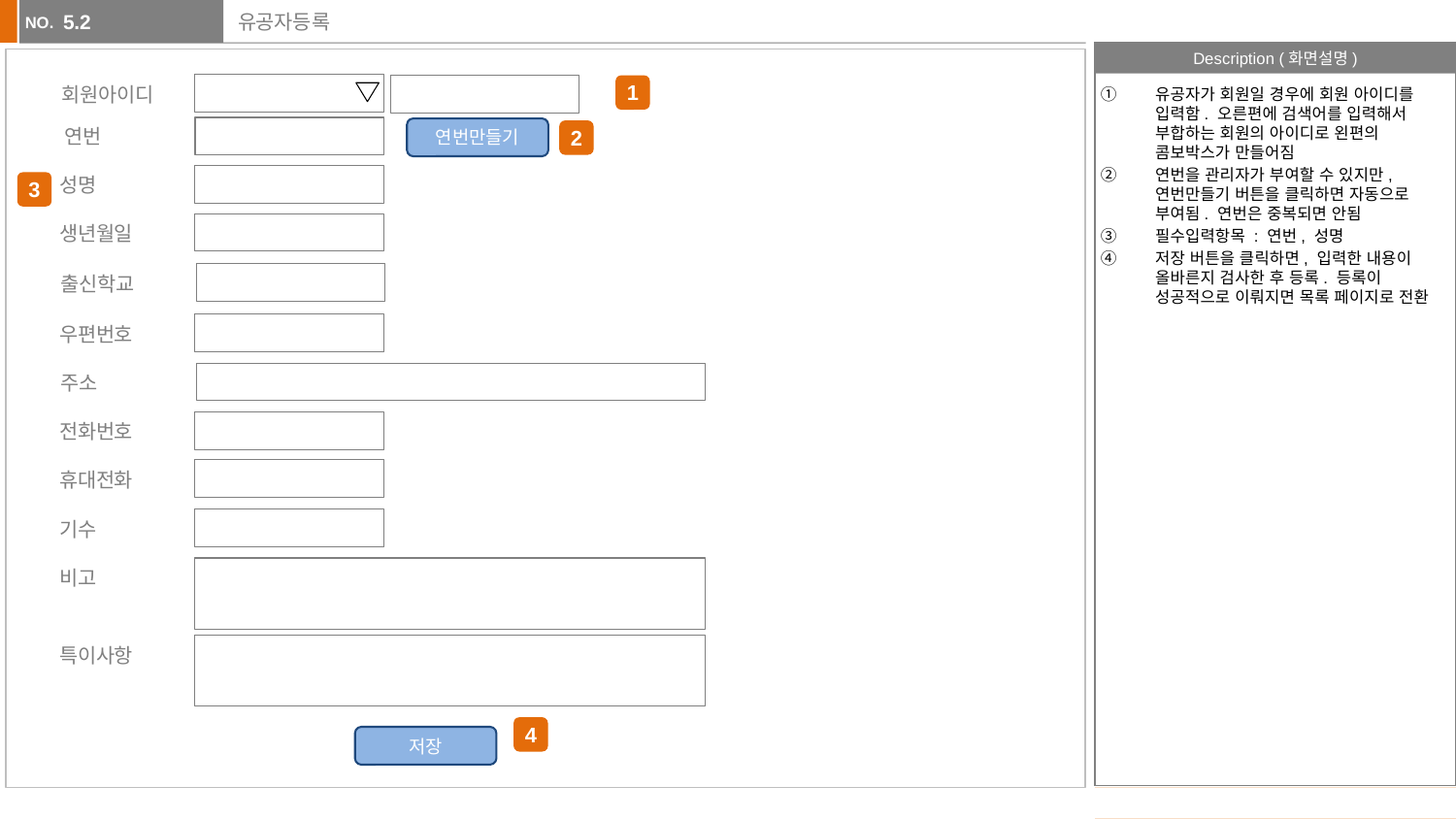

5.2
# 유공자등록

회원아이디

1
유공자가 회원일 경우에 회원 아이디를 입력함. 오른편에 검색어를 입력해서 부합하는 회원의 아이디로 왼편의 콤보박스가 만들어짐
연번을 관리자가 부여할 수 있지만, 연번만들기 버튼을 클릭하면 자동으로 부여됨. 연번은 중복되면 안됨
필수입력항목 : 연번, 성명
저장 버튼을 클릭하면, 입력한 내용이 올바른지 검사한 후 등록. 등록이 성공적으로 이뤄지면 목록 페이지로 전환

연번

연번만들기
2

성명
3

생년월일

출신학교

우편번호

주소

전화번호

휴대전화

기수

비고

특이사항
공지사항
4
저장